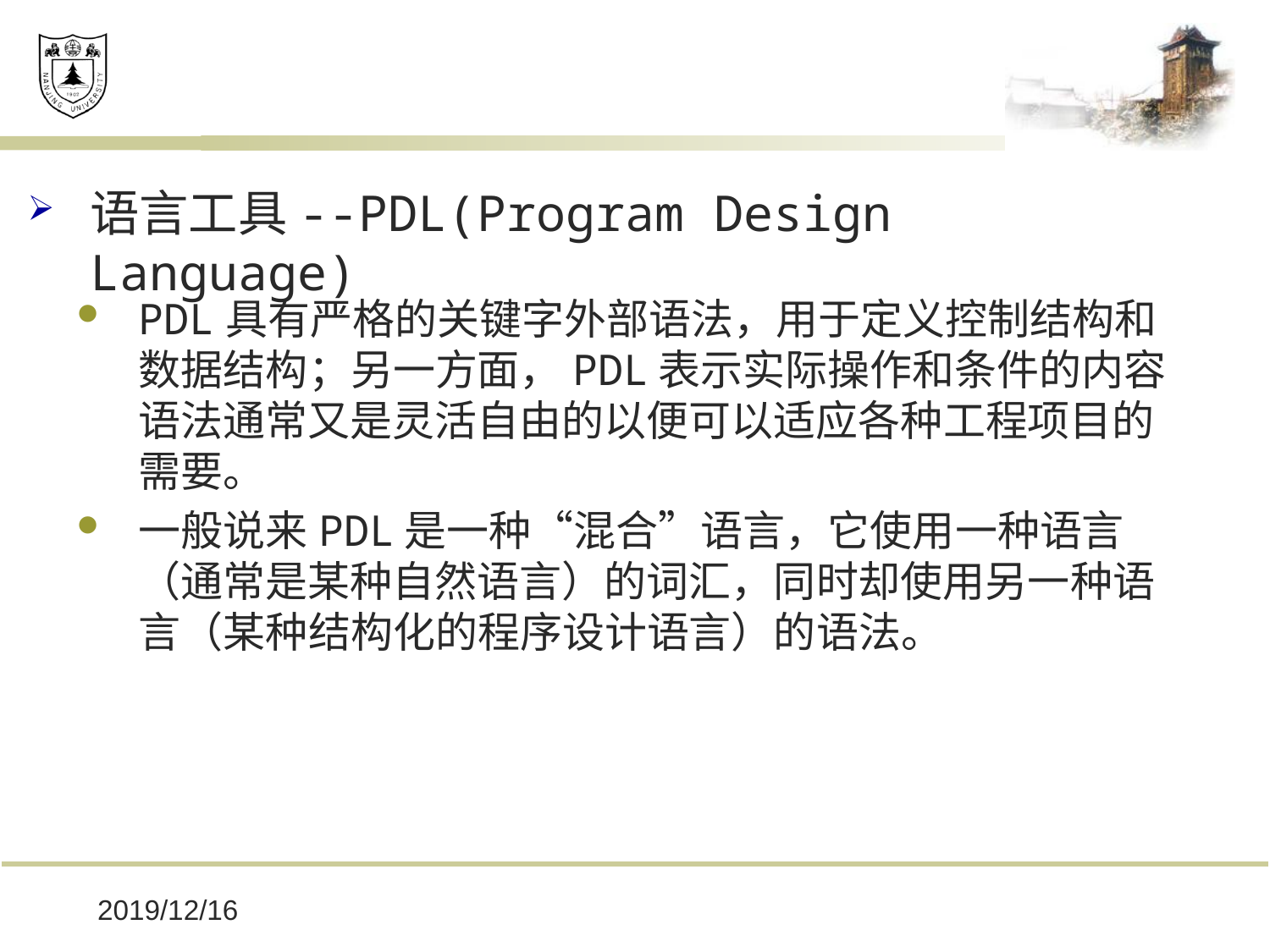

语言工具--PDL(Program Design Language)
PDL具有严格的关键字外部语法，用于定义控制结构和数据结构；另一方面，PDL表示实际操作和条件的内容语法通常又是灵活自由的以便可以适应各种工程项目的需要。
一般说来PDL是一种“混合”语言，它使用一种语言（通常是某种自然语言）的词汇，同时却使用另一种语言（某种结构化的程序设计语言）的语法。
2019/12/16